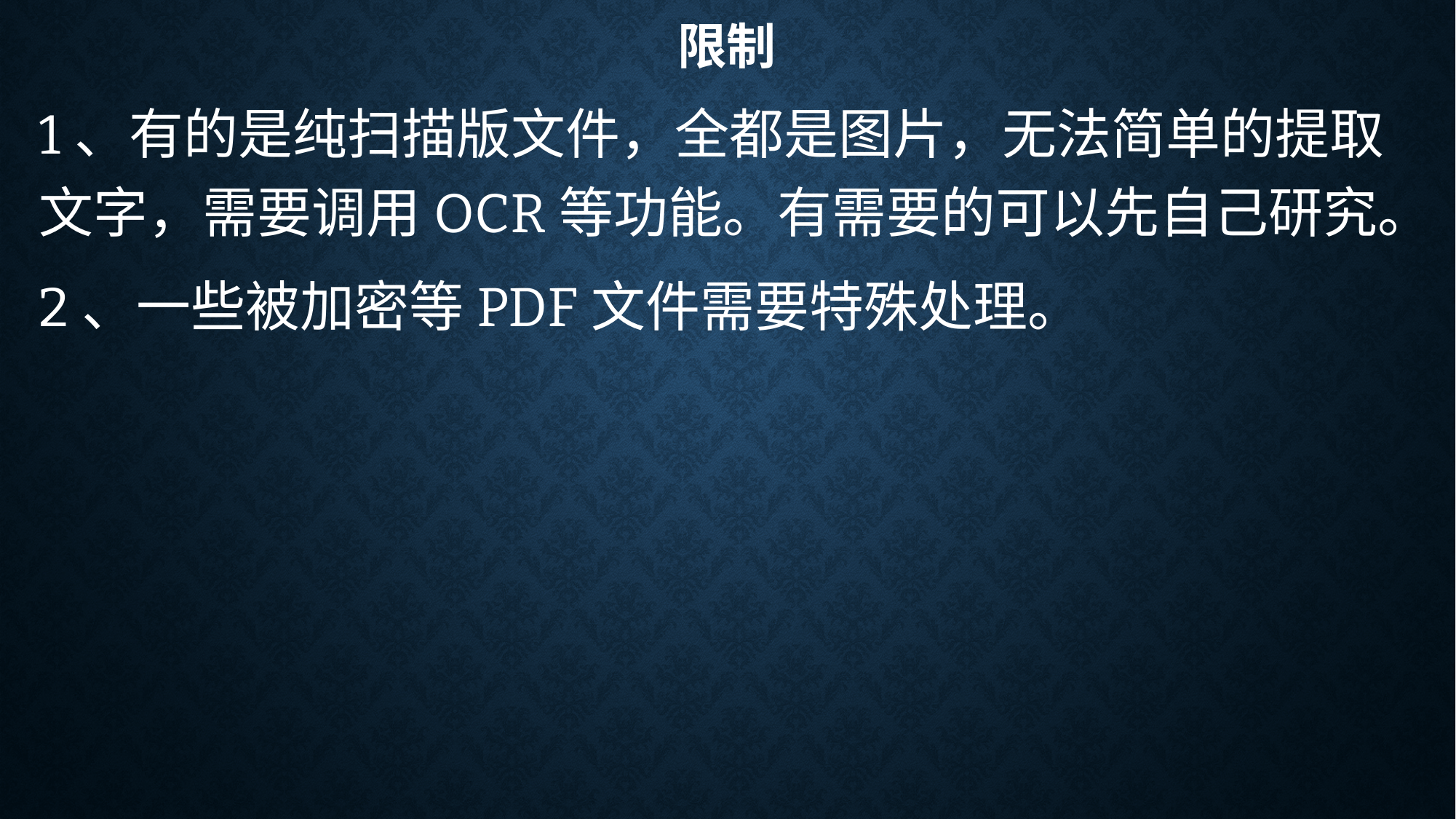

# 限制
1、有的是纯扫描版文件，全都是图片，无法简单的提取文字，需要调用OCR等功能。有需要的可以先自己研究。
2、一些被加密等PDF文件需要特殊处理。